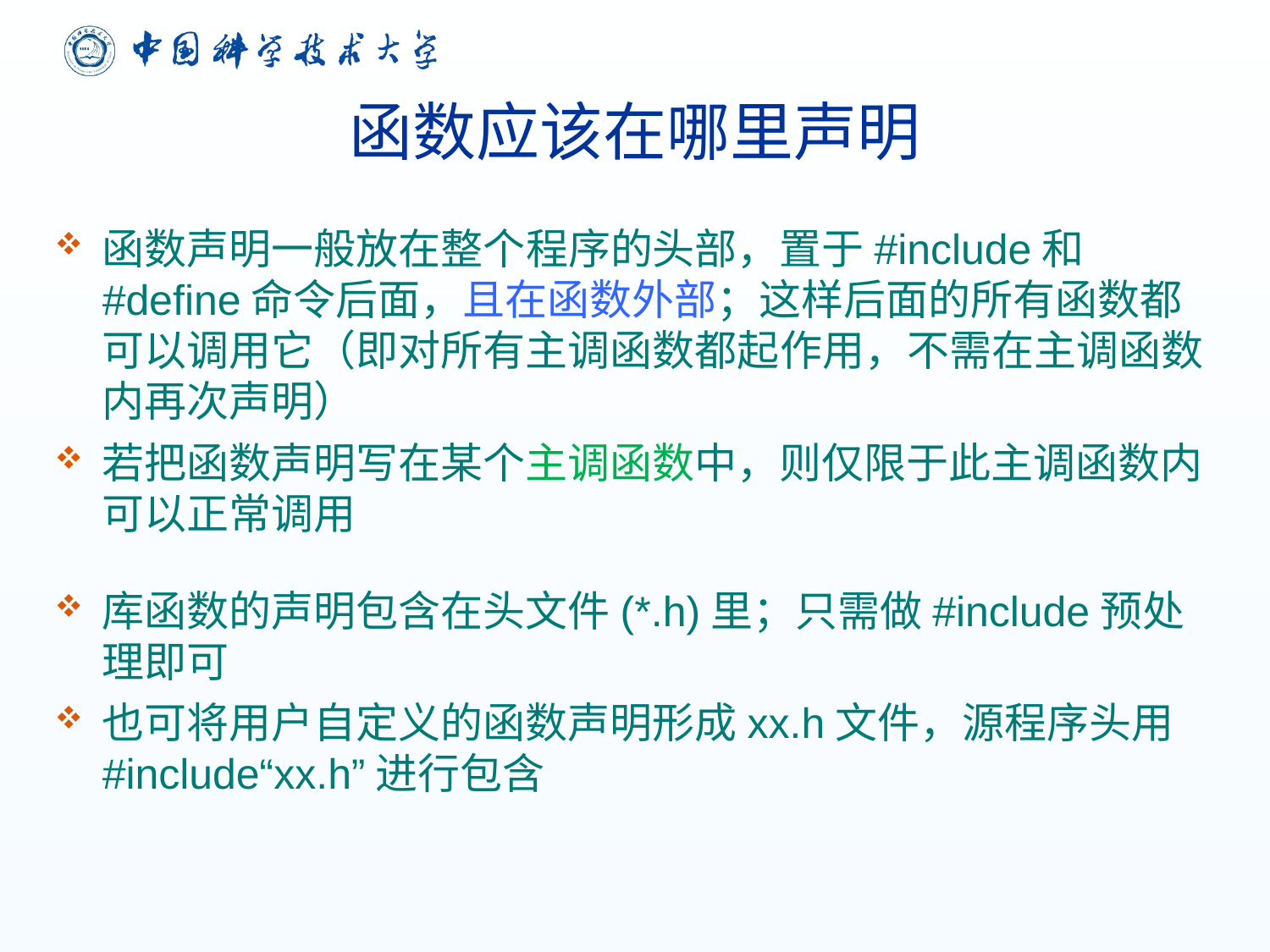

# 函数应该在哪里声明
函数声明一般放在整个程序的头部，置于#include和#define命令后面，且在函数外部；这样后面的所有函数都可以调用它（即对所有主调函数都起作用，不需在主调函数内再次声明）
若把函数声明写在某个主调函数中，则仅限于此主调函数内可以正常调用

库函数的声明包含在头文件(*.h)里；只需做#include预处理即可
也可将用户自定义的函数声明形成xx.h文件，源程序头用#include“xx.h”进行包含